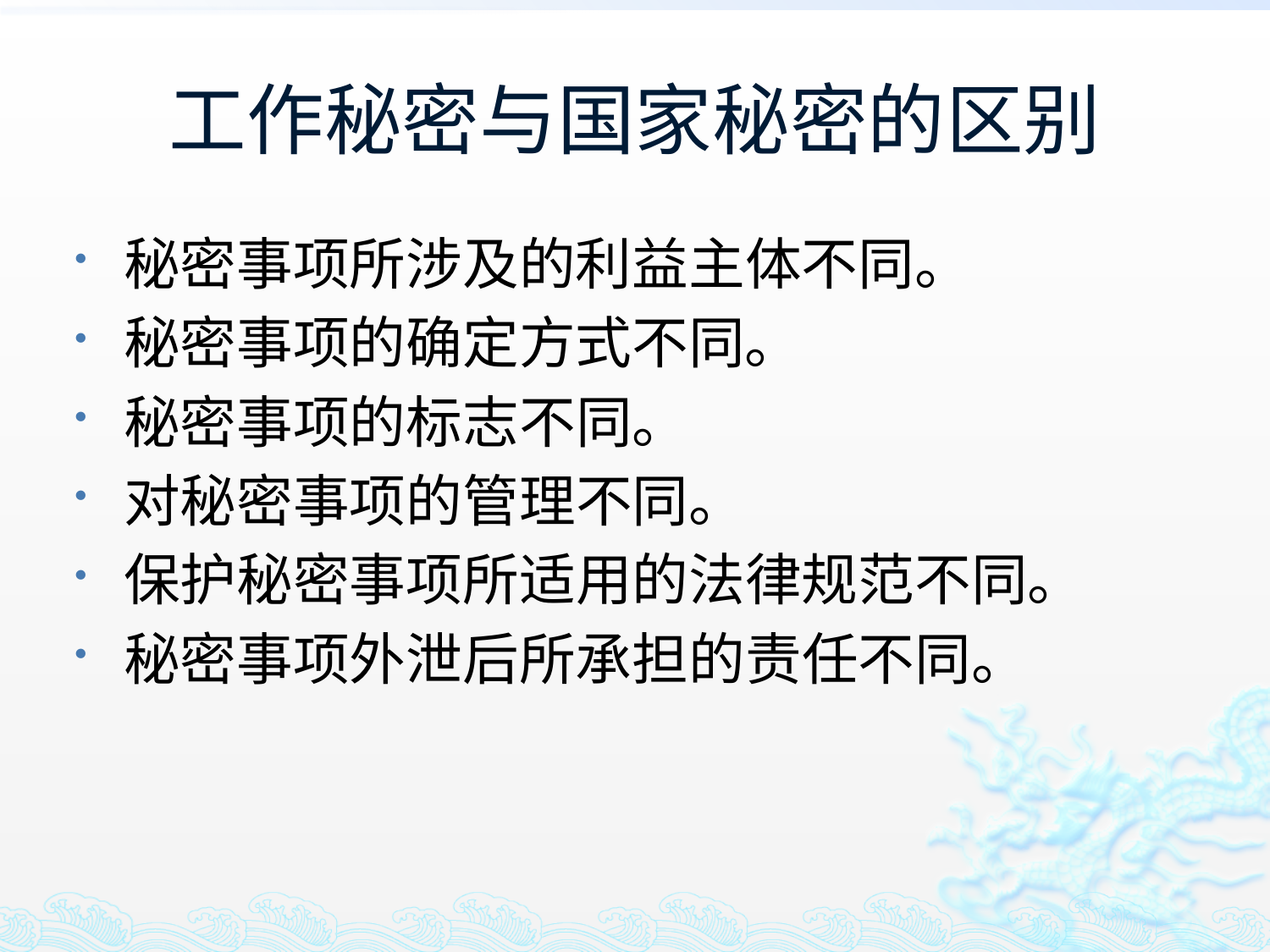

# 工作秘密与国家秘密的区别
秘密事项所涉及的利益主体不同。
秘密事项的确定方式不同。
秘密事项的标志不同。
对秘密事项的管理不同。
保护秘密事项所适用的法律规范不同。
秘密事项外泄后所承担的责任不同。